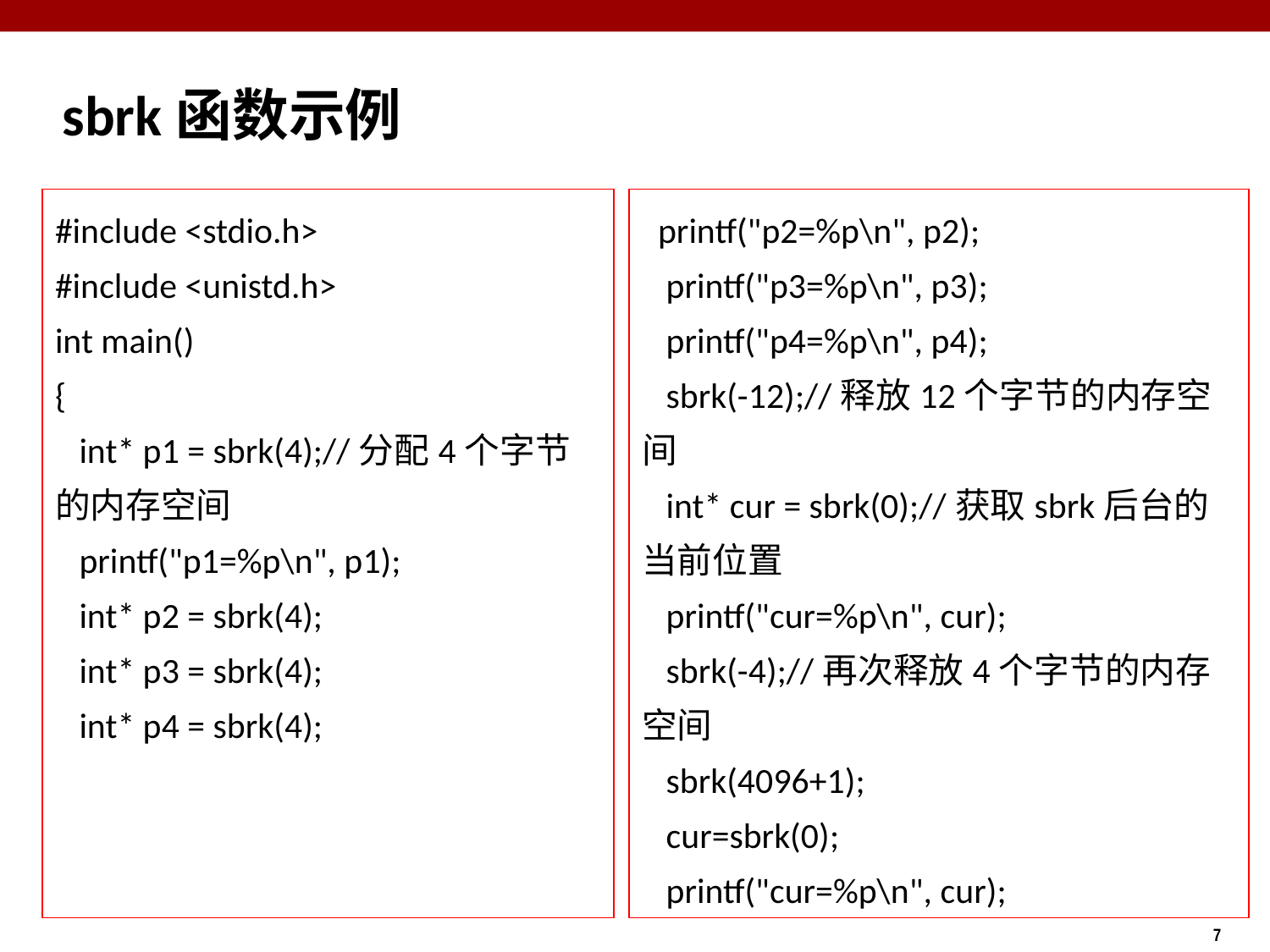

# sbrk函数示例
#include <stdio.h>
#include <unistd.h>
int main()
{
   int* p1 = sbrk(4);//分配4个字节的内存空间
   printf("p1=%p\n", p1);
   int* p2 = sbrk(4);
   int* p3 = sbrk(4);
   int* p4 = sbrk(4);
  printf("p2=%p\n", p2);
   printf("p3=%p\n", p3);
   printf("p4=%p\n", p4);
   sbrk(-12);//释放12个字节的内存空间
   int* cur = sbrk(0);//获取sbrk后台的当前位置
   printf("cur=%p\n", cur);
   sbrk(-4);//再次释放4个字节的内存空间
   sbrk(4096+1);
   cur=sbrk(0);
   printf("cur=%p\n", cur);